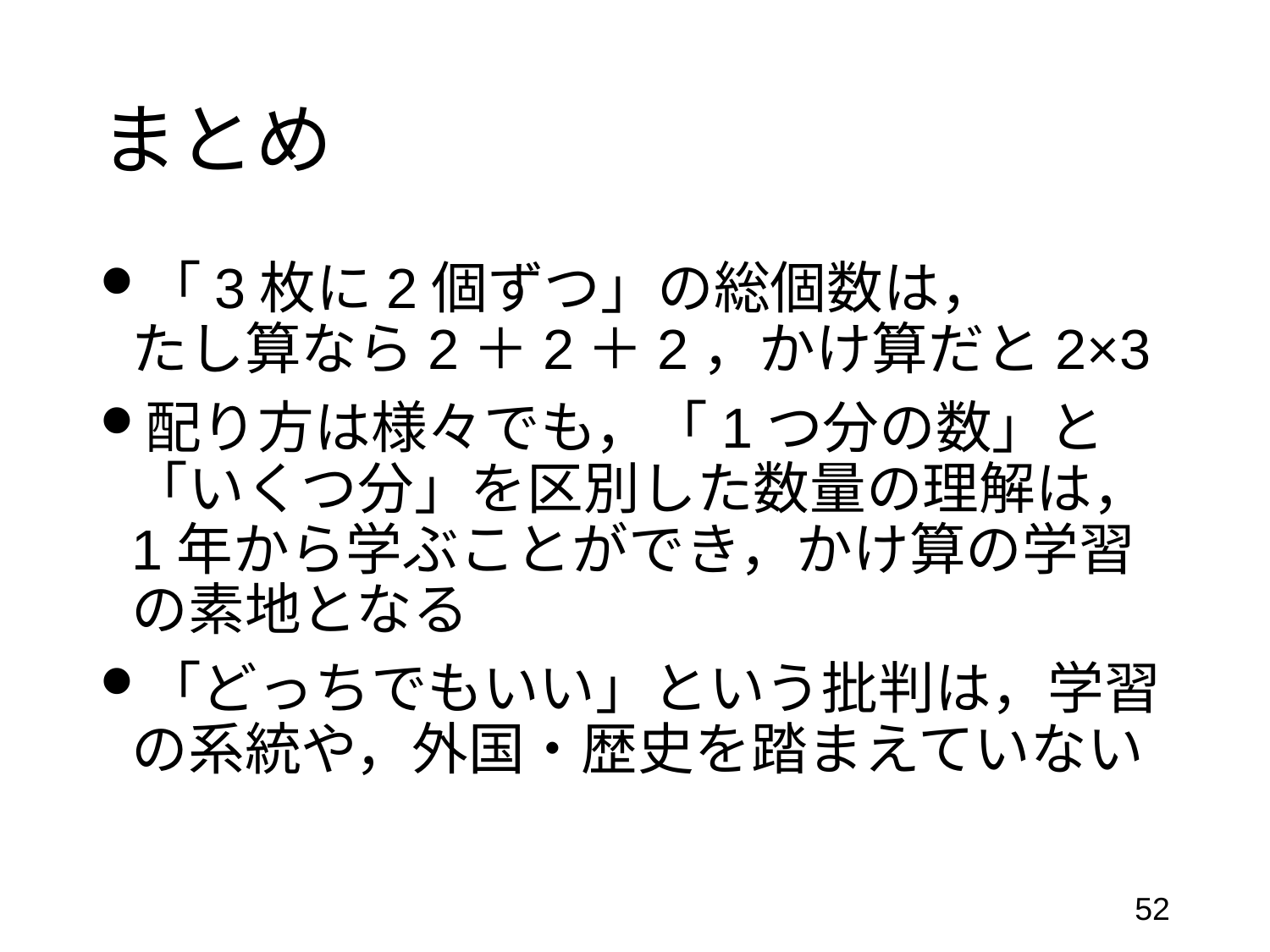

# まとめ
「3枚に2個ずつ」の総個数は，
たし算なら2＋2＋2，かけ算だと2×3
配り方は様々でも，「1つ分の数」と「いくつ分」を区別した数量の理解は，1年から学ぶことができ，かけ算の学習の素地となる
「どっちでもいい」という批判は，学習の系統や，外国・歴史を踏まえていない
52